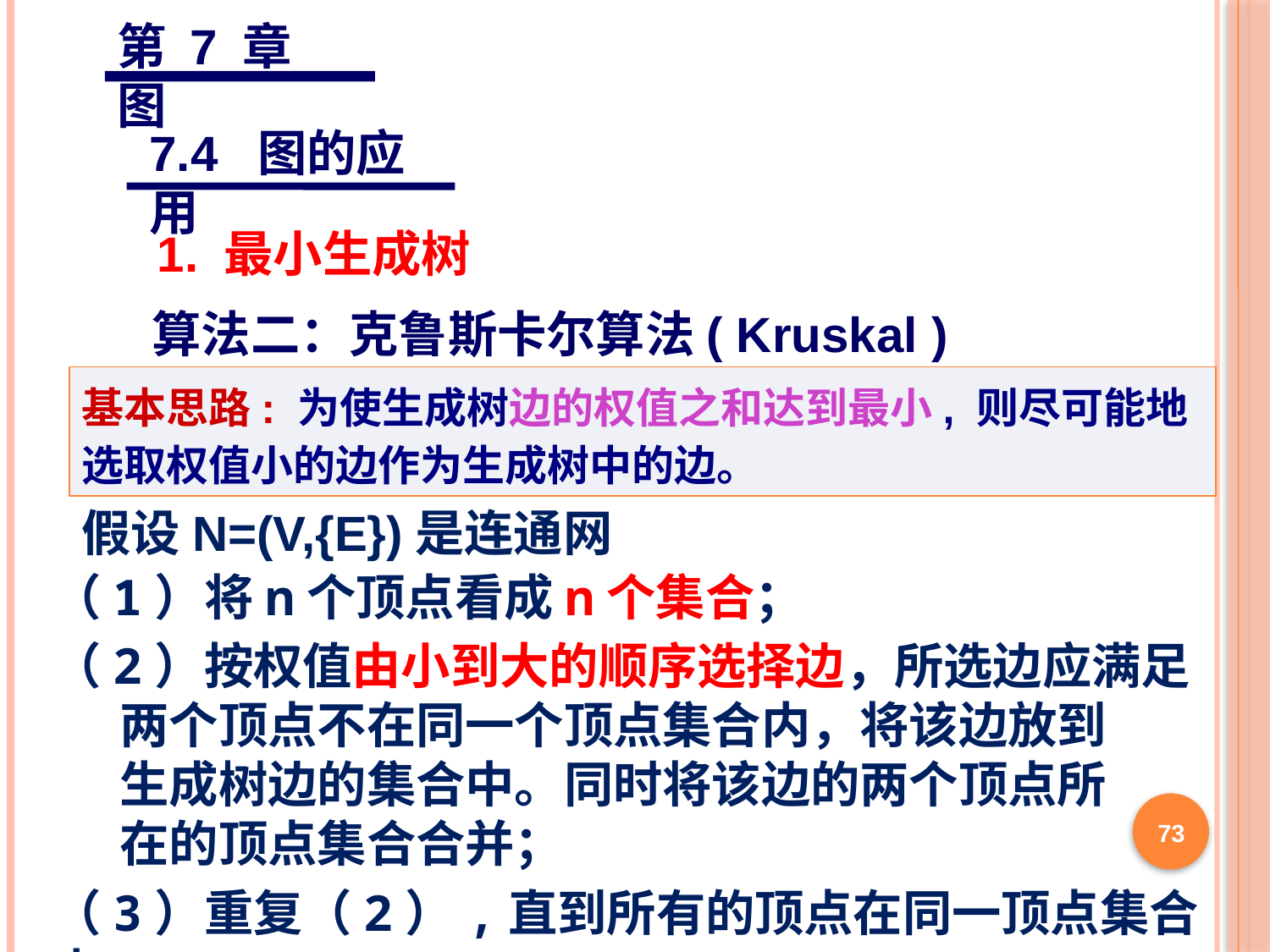

第 7 章  图

7.4  图的应用

1. 最小生成树
算法二：克鲁斯卡尔算法( Kruskal )
基本思路: 为使生成树边的权值之和达到最小, 则尽可能地选取权值小的边作为生成树中的边。
假设N=(V,{E})是连通网
（1）将n个顶点看成n个集合；
（2）按权值由小到大的顺序选择边，所选边应满足
     两个顶点不在同一个顶点集合内，将该边放到
     生成树边的集合中。同时将该边的两个顶点所
     在的顶点集合合并；
（3）重复（2）,直到所有的顶点在同一顶点集合内。
73